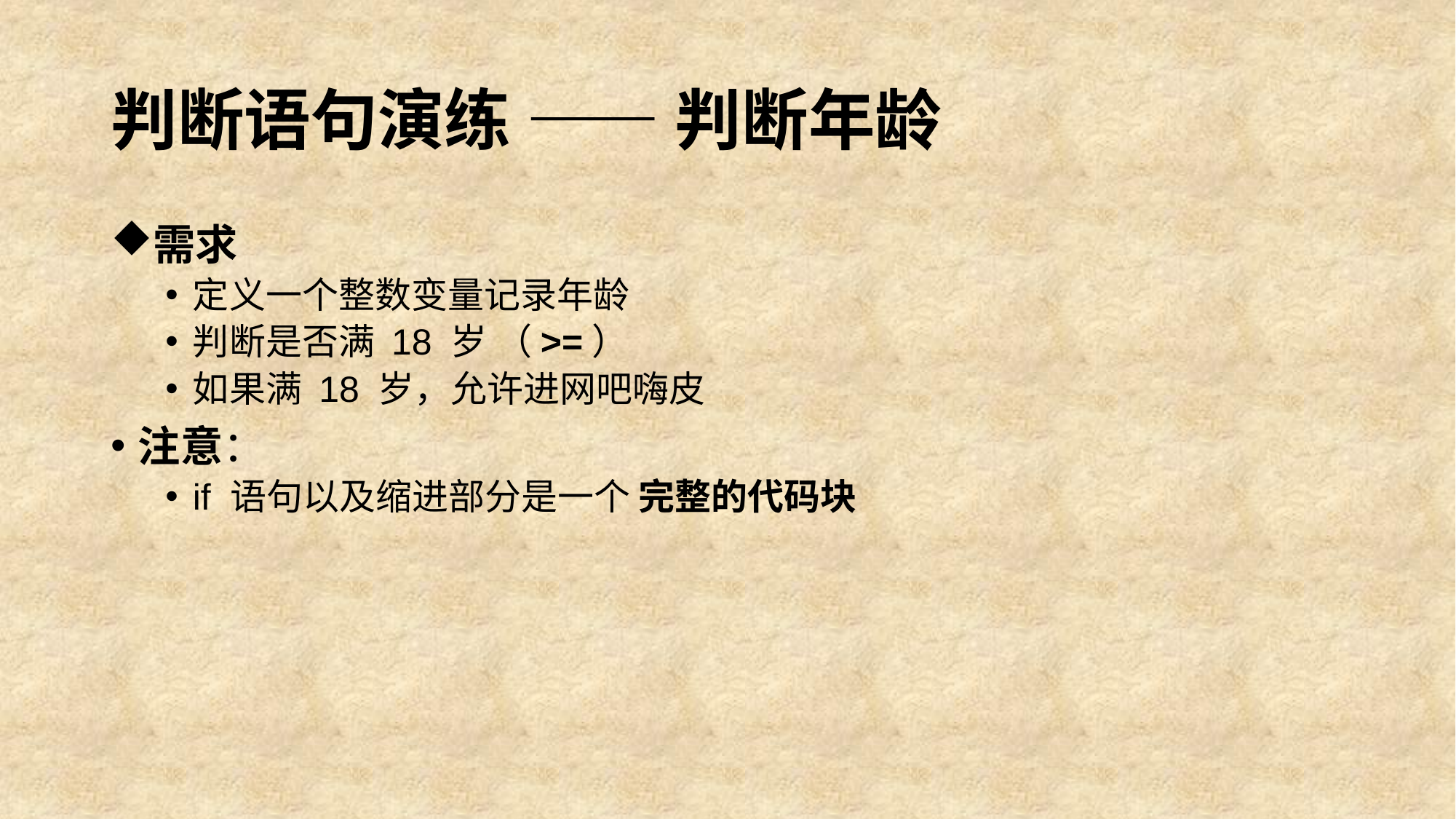

# 判断语句演练 —— 判断年龄
需求
定义一个整数变量记录年龄
判断是否满 18 岁 （>=）
如果满 18 岁，允许进网吧嗨皮
注意：
if 语句以及缩进部分是一个 完整的代码块